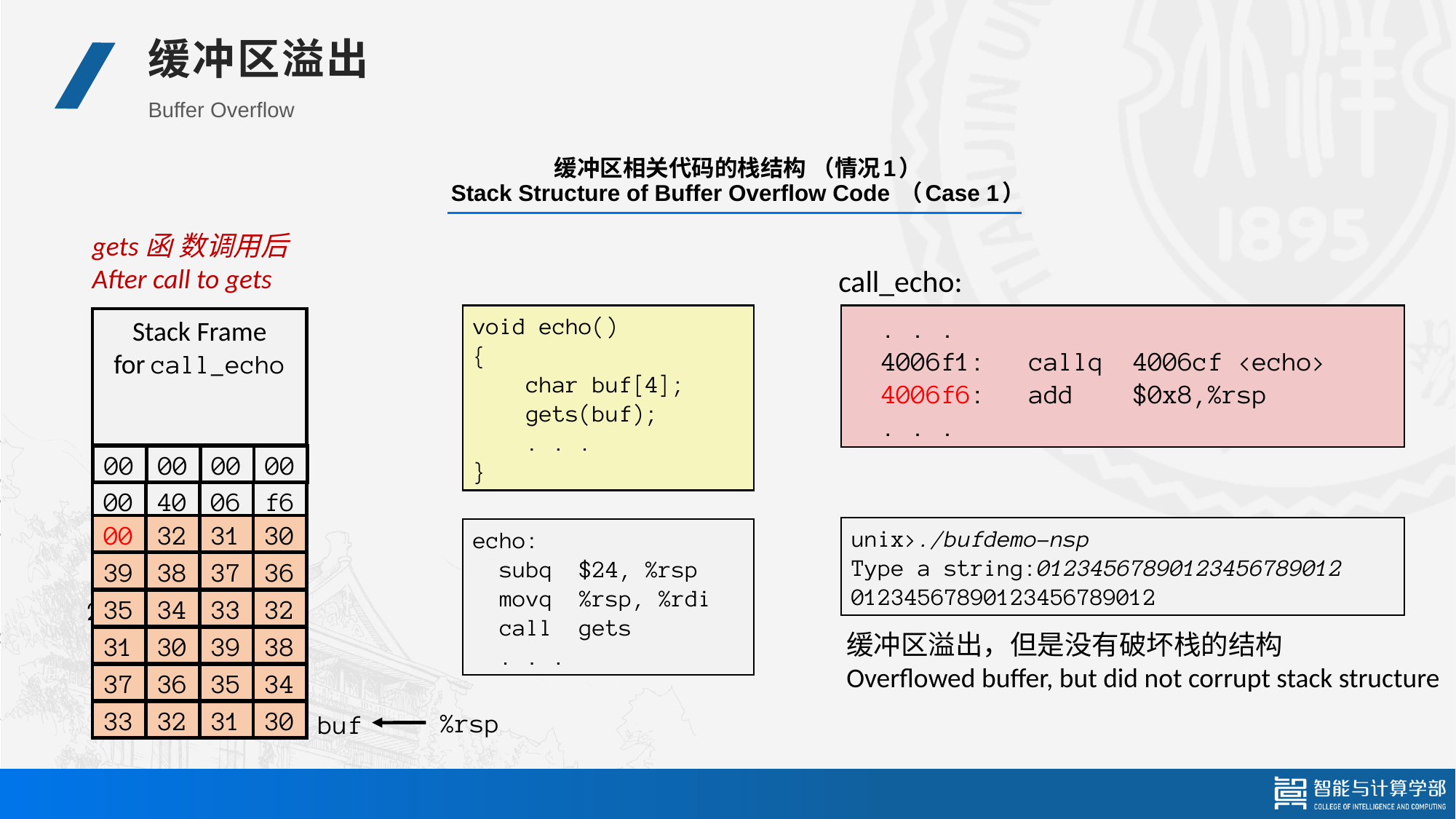

缓冲区溢出
Buffer Overflow
# 缓冲区相关代码的栈结构 （情况1） Stack Structure of Buffer Overflow Code （Case 1）
gets函 数调用后
After call to gets
call_echo:
void echo()
{
    char buf[4];
    gets(buf);
    . . .
}
  . . .
  4006f1:	callq  4006cf <echo>
  4006f6:	add    $0x8,%rsp
  . . .
Stack Frame
for call_echo
Return Address
(8 bytes)
00
00
00
00
00
40
06
f6
00
32
31
30
unix>./bufdemo-nsp
Type a string:01234567890123456789012
01234567890123456789012
20 bytes unused
echo:
  subq  $24, %rsp
  movq  %rsp, %rdi
  call  gets
  . . .
39
38
37
36
35
34
33
32
缓冲区溢出，但是没有破坏栈的结构
Overflowed buffer, but did not corrupt stack structure
31
30
39
38
37
36
35
34
%rsp
33
32
31
30
buf